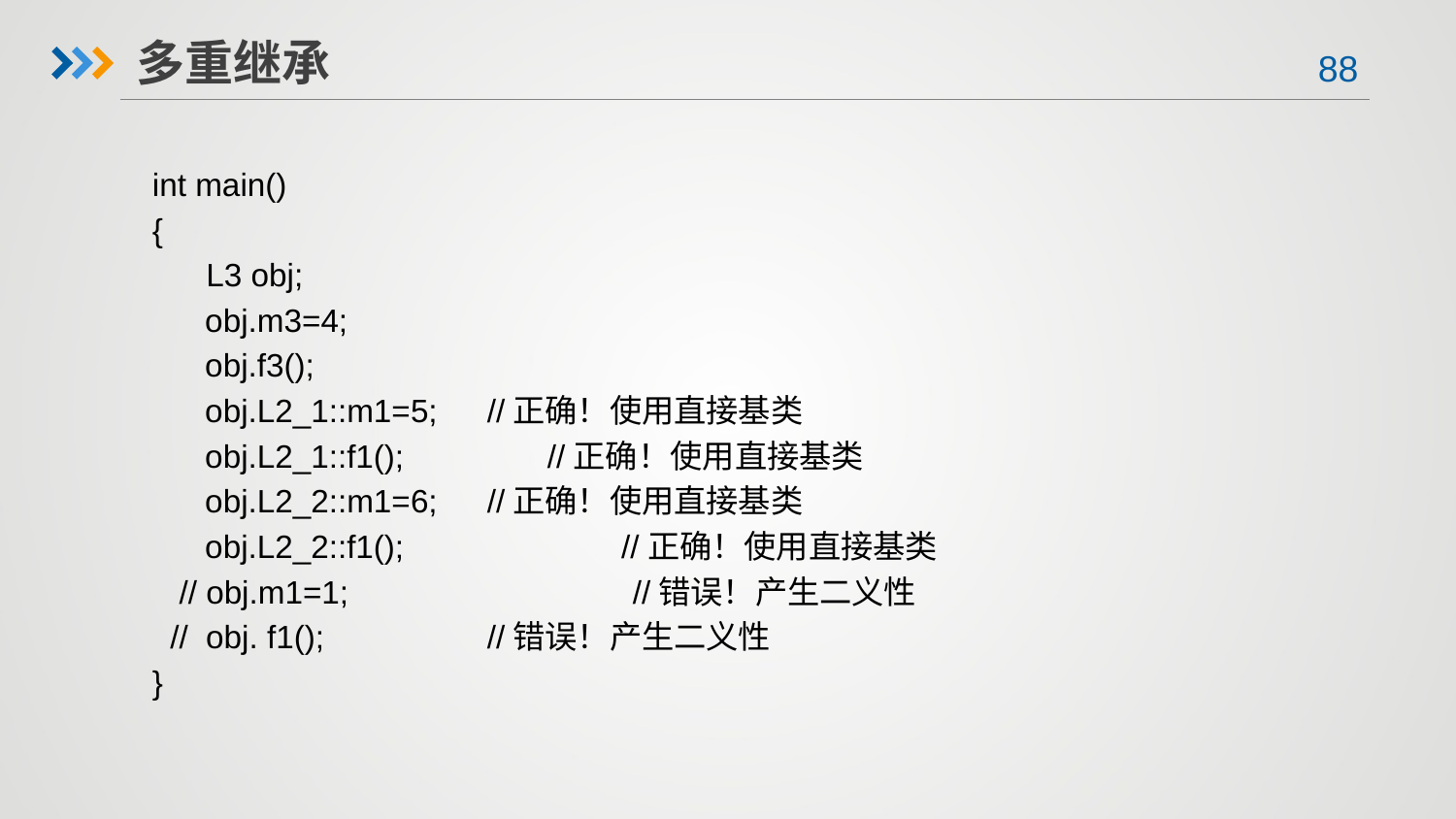

多重继承
int main()
{
      L3 obj;
 	 obj.m3=4;
 	 obj.f3();
 	 obj.L2_1::m1=5;	//正确！使用直接基类
	 obj.L2_1::f1();                //正确！使用直接基类
 	 obj.L2_2::m1=6;	//正确！使用直接基类
 	 obj.L2_2::f1();	               //正确！使用直接基类
   // obj.m1=1;		//错误！产生二义性
  //  obj. f1();		//错误！产生二义性
}